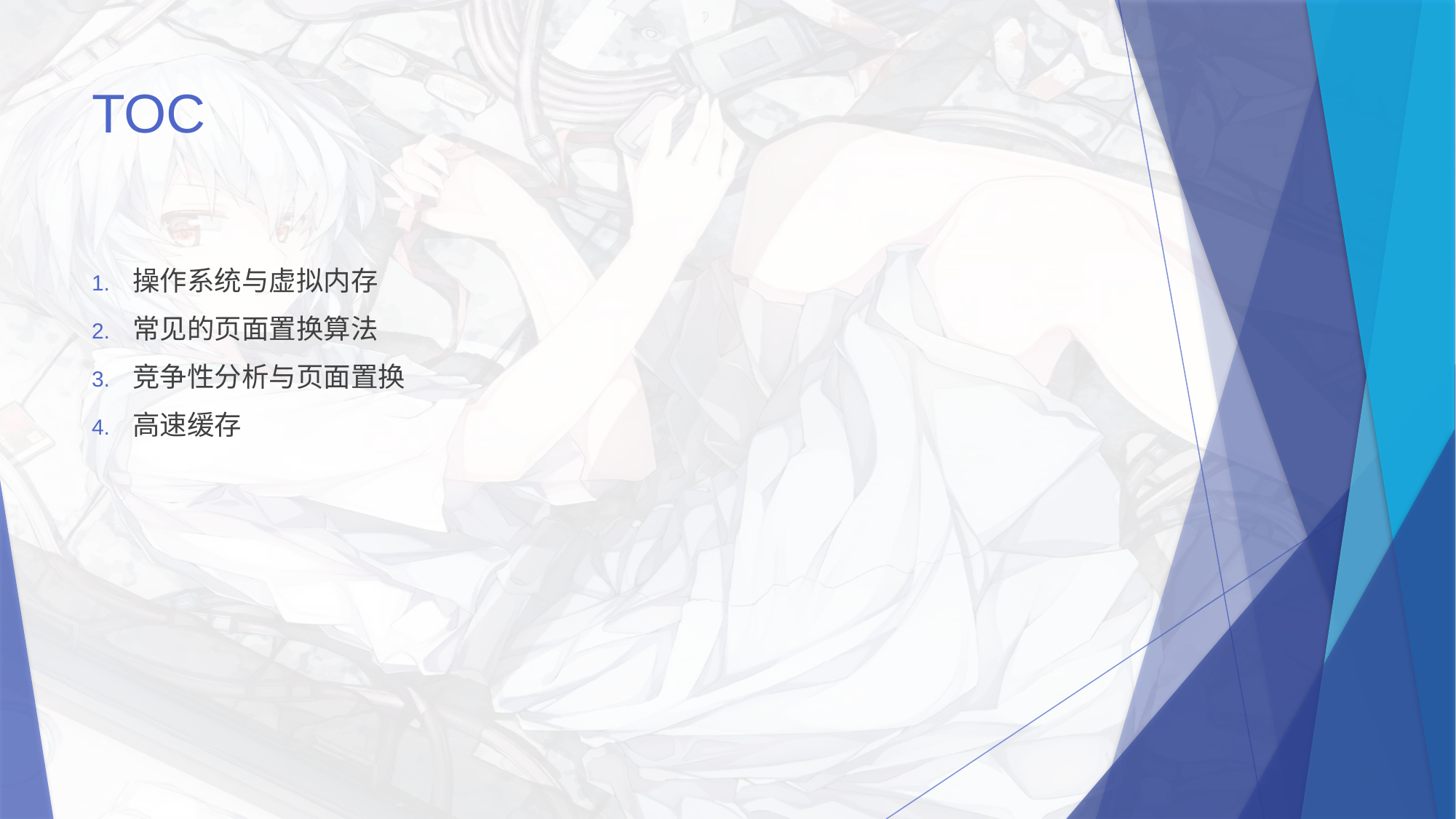

# TOC
操作系统与虚拟内存
常见的页面置换算法
竞争性分析与页面置换
高速缓存